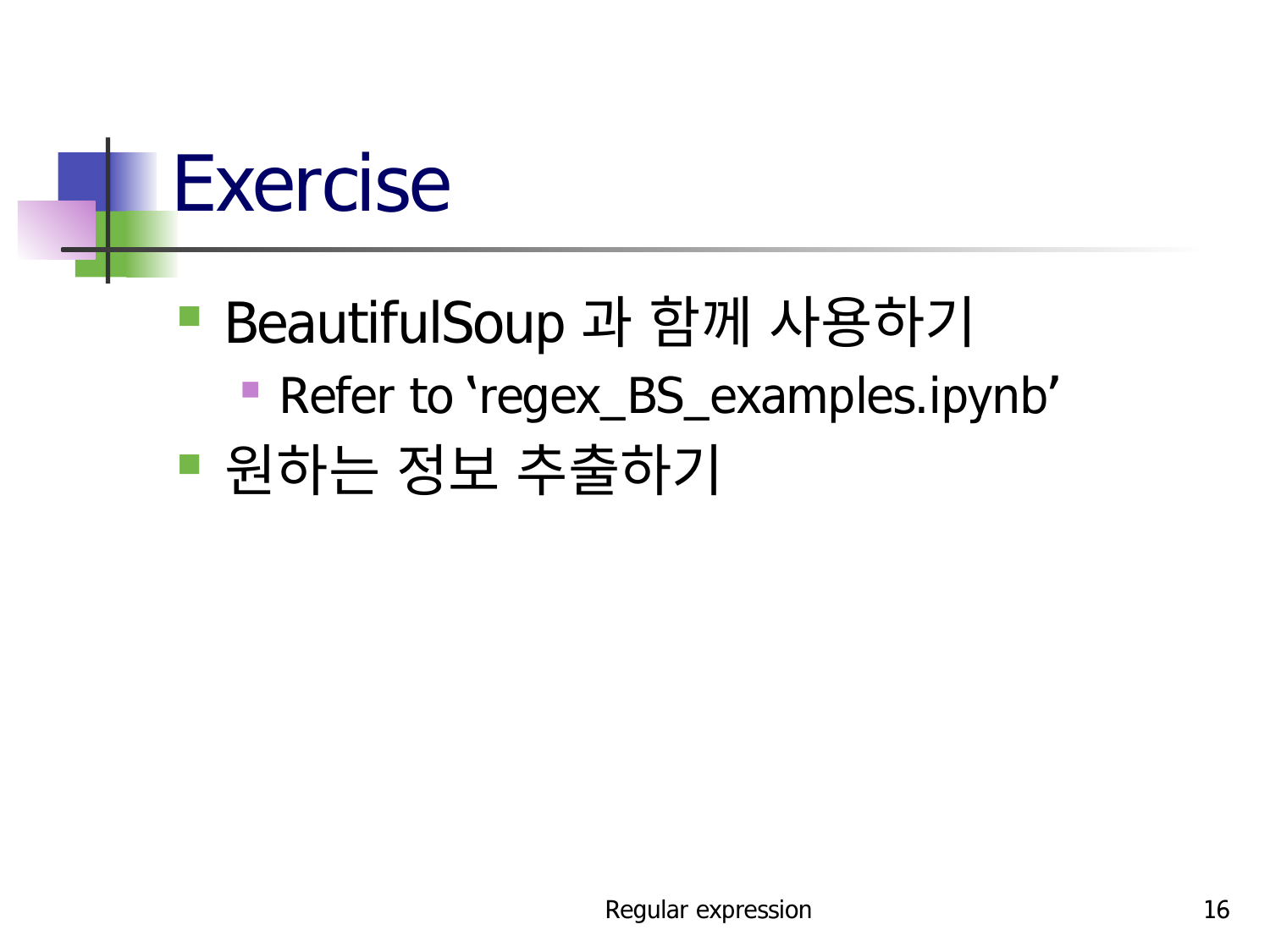

# Exercise
BeautifulSoup과 함께 사용하기
Refer to ‘regex_BS_examples.ipynb’
원하는 정보 추출하기

Regular expression
16